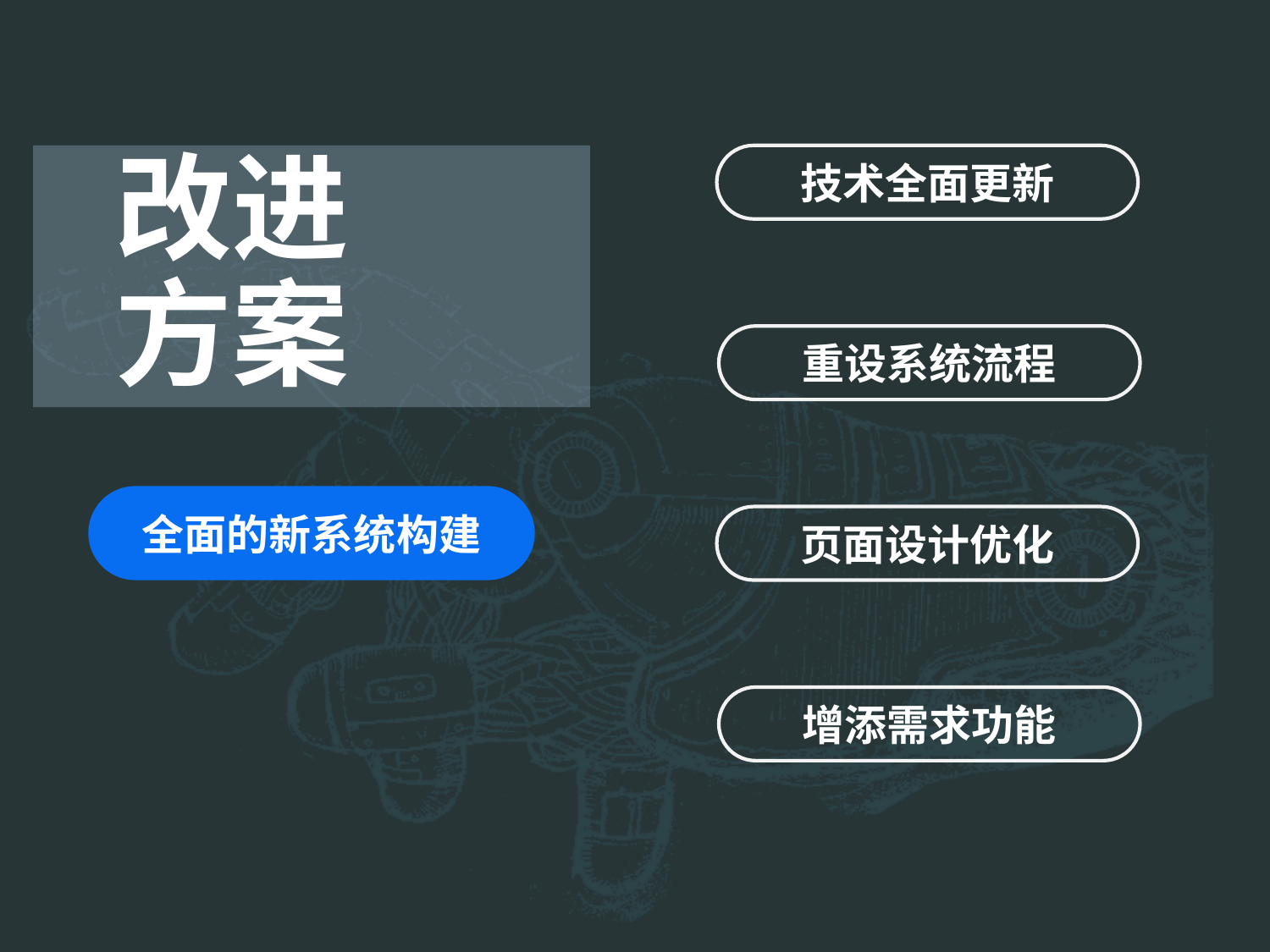

# 改进 方案

技术全面更新
重设系统流程
全面的新系统构建
页面设计优化
增添需求功能